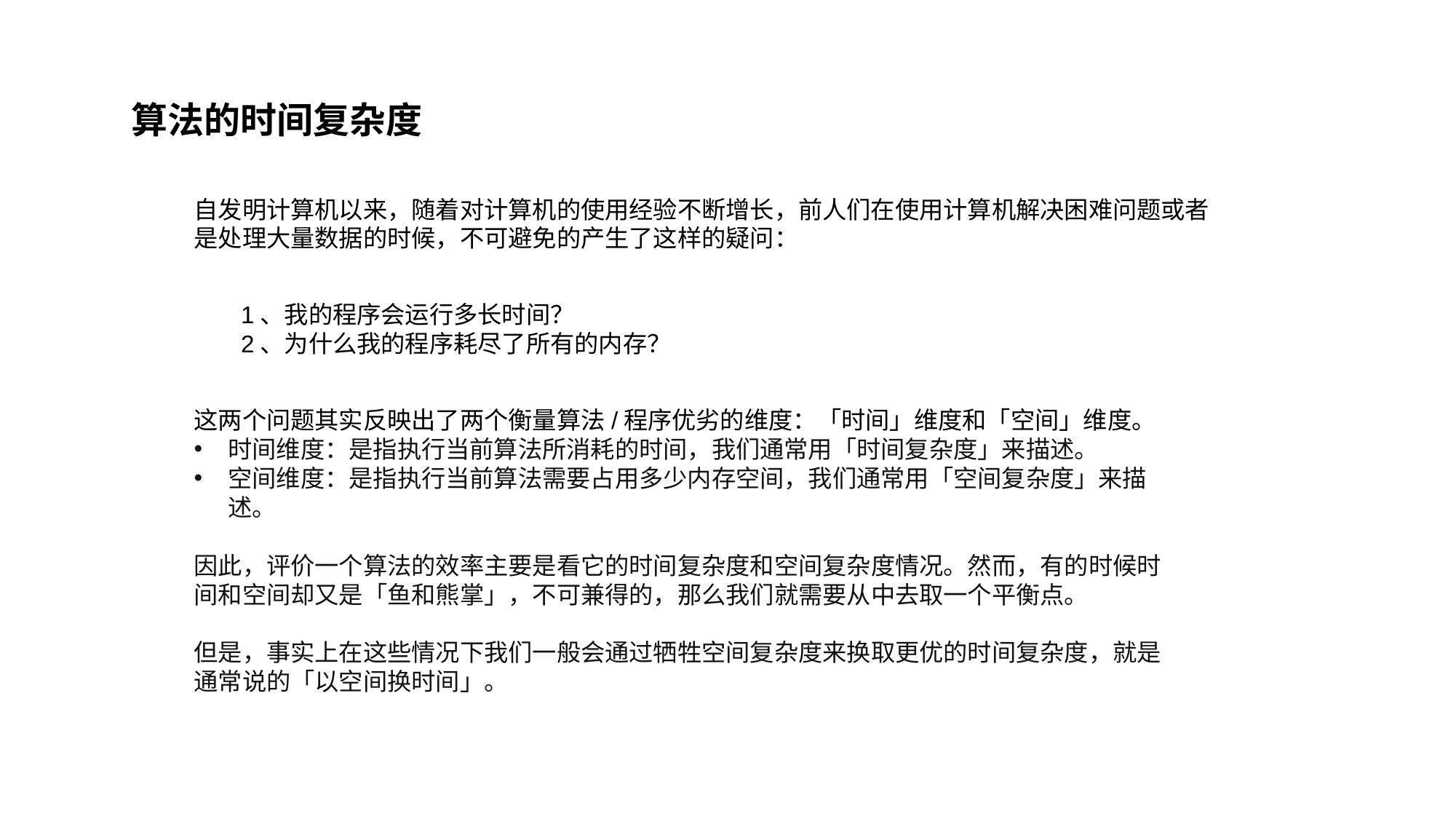

算法的时间复杂度
自发明计算机以来，随着对计算机的使用经验不断增长，前人们在使用计算机解决困难问题或者是处理大量数据的时候，不可避免的产生了这样的疑问：
1、我的程序会运行多长时间？
2、为什么我的程序耗尽了所有的内存？
这两个问题其实反映出了两个衡量算法/程序优劣的维度：「时间」维度和「空间」维度。
时间维度：是指执行当前算法所消耗的时间，我们通常用「时间复杂度」来描述。
空间维度：是指执行当前算法需要占用多少内存空间，我们通常用「空间复杂度」来描述。
因此，评价一个算法的效率主要是看它的时间复杂度和空间复杂度情况。然而，有的时候时间和空间却又是「鱼和熊掌」，不可兼得的，那么我们就需要从中去取一个平衡点。

但是，事实上在这些情况下我们一般会通过牺牲空间复杂度来换取更优的时间复杂度，就是通常说的「以空间换时间」。